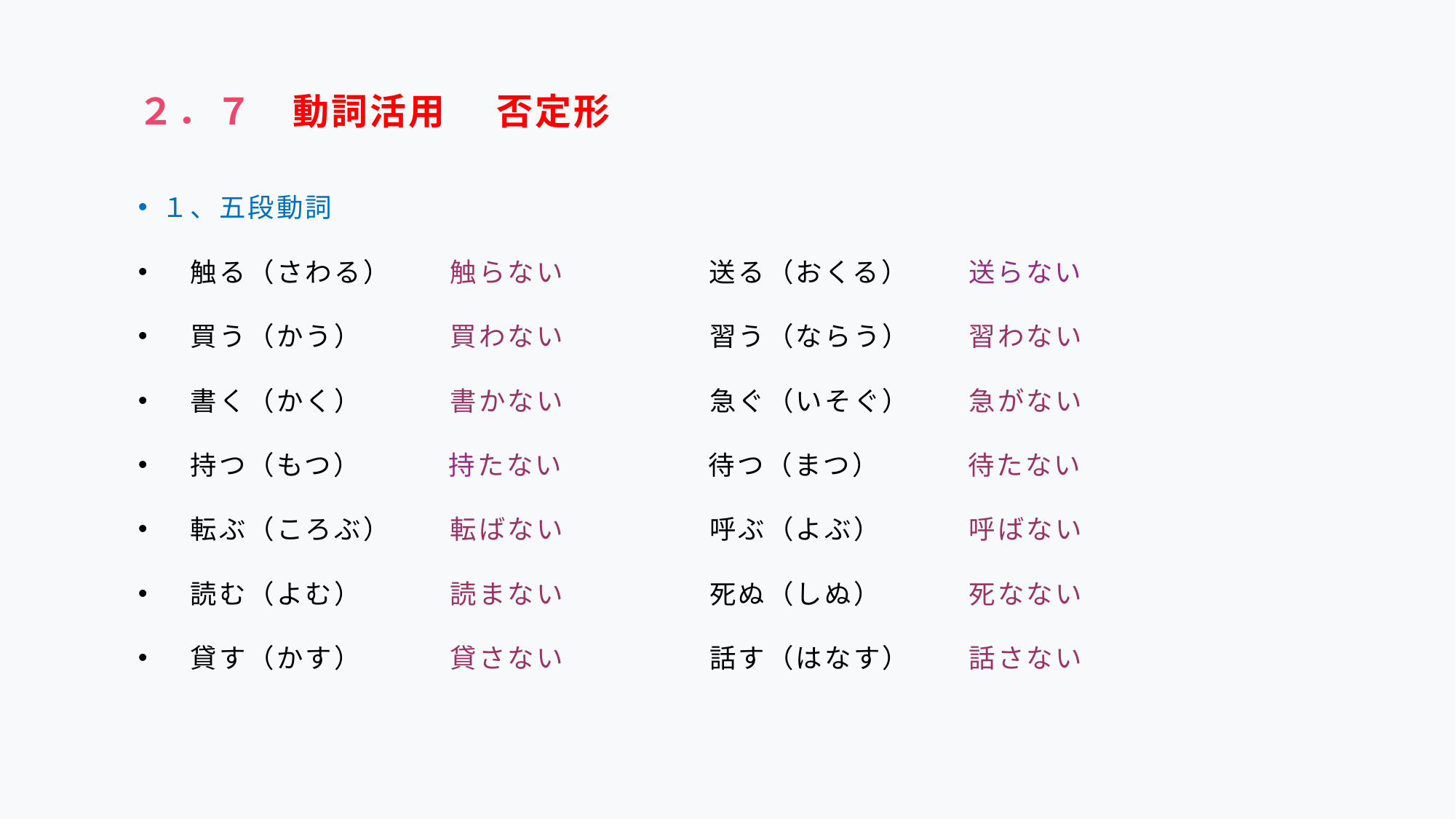

# ２．７　動詞活用 　否定形
１、五段動詞
　触る（さわる）　　触らない　　　　　送る（おくる）　　送らない
　買う（かう）　　　買わない　　　　　習う（ならう）　　習わない
　書く（かく）　　　書かない　　　　　急ぐ（いそぐ）　　急がない
　持つ（もつ）　　　持たない　　　　　待つ（まつ）　　　待たない
　転ぶ（ころぶ）　　転ばない　　　　　呼ぶ（よぶ）　　　呼ばない
　読む（よむ）　　　読まない　　　　　死ぬ（しぬ）　　　死なない
　貸す（かす）　　　貸さない　　　　　話す（はなす）　　話さない